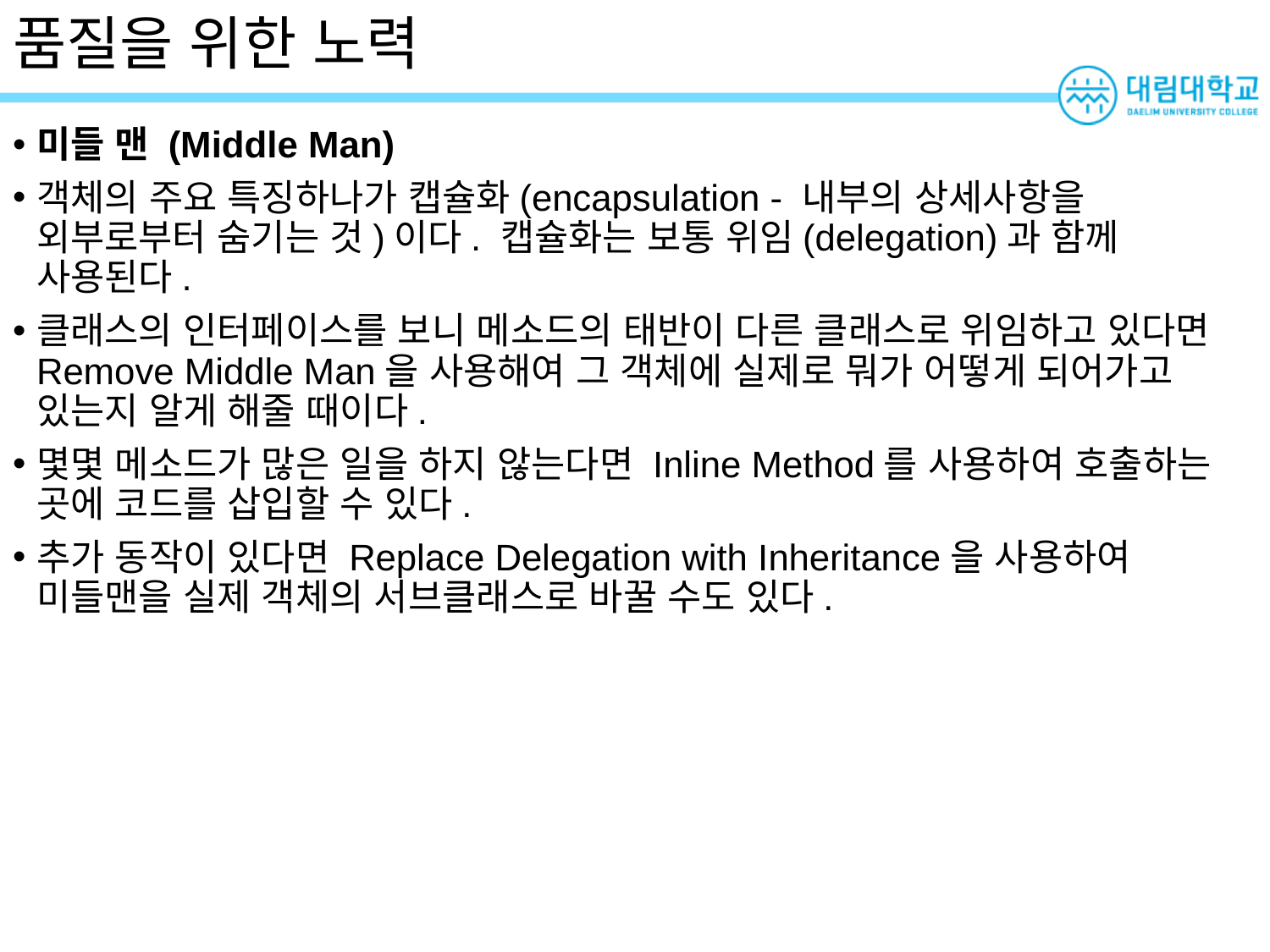

# 품질을 위한 노력
미들 맨 (Middle Man)
객체의 주요 특징하나가 캡슐화(encapsulation - 내부의 상세사항을 외부로부터 숨기는 것)이다. 캡슐화는 보통 위임(delegation)과 함께 사용된다.
클래스의 인터페이스를 보니 메소드의 태반이 다른 클래스로 위임하고 있다면 Remove Middle Man을 사용해여 그 객체에 실제로 뭐가 어떻게 되어가고 있는지 알게 해줄 때이다.
몇몇 메소드가 많은 일을 하지 않는다면 Inline Method를 사용하여 호출하는 곳에 코드를 삽입할 수 있다.
추가 동작이 있다면 Replace Delegation with Inheritance을 사용하여 미들맨을 실제 객체의 서브클래스로 바꿀 수도 있다.